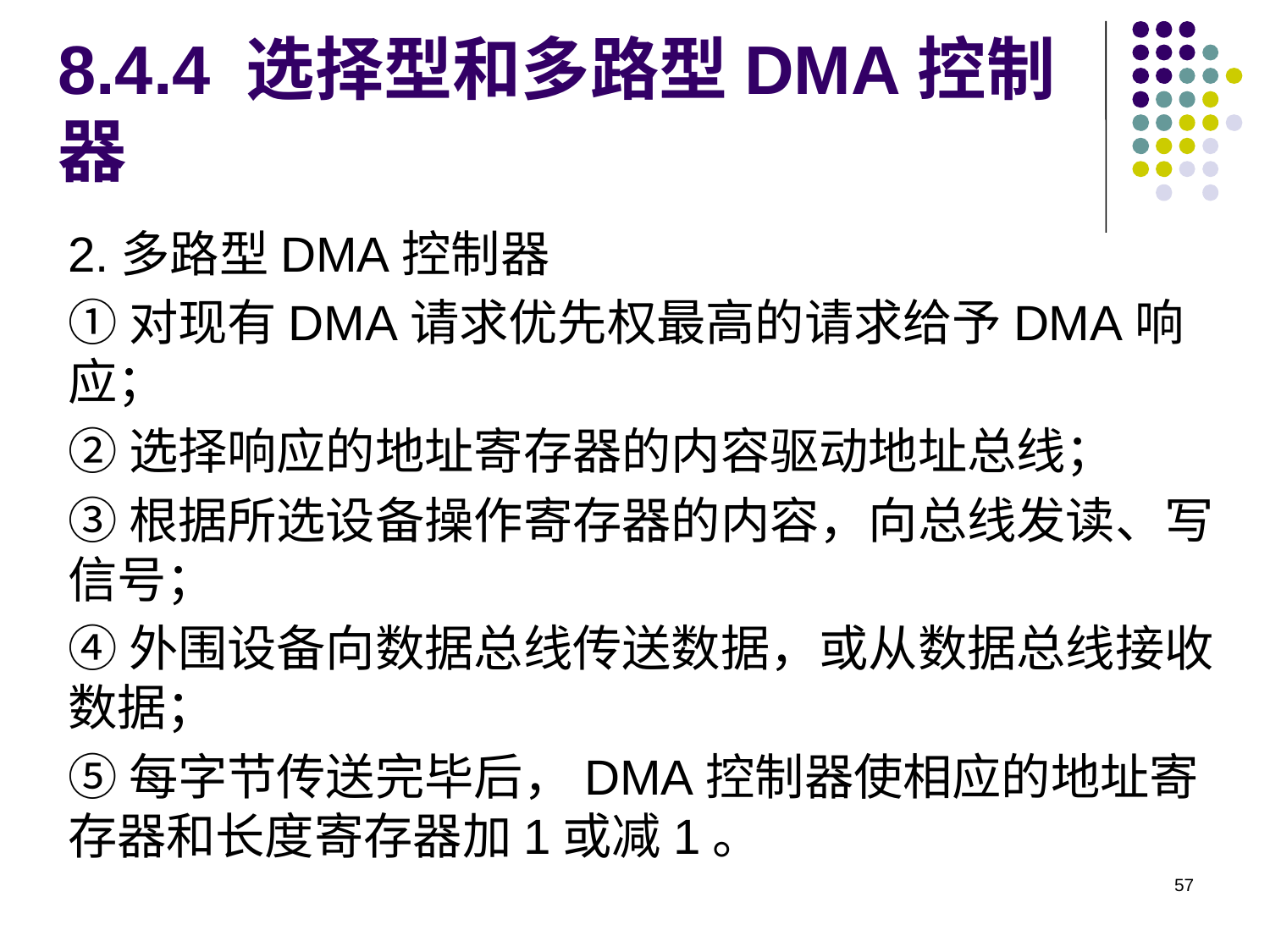

# 8.4.4 选择型和多路型DMA控制器
2.多路型DMA控制器
①对现有DMA请求优先权最高的请求给予DMA响应；
②选择响应的地址寄存器的内容驱动地址总线；
③根据所选设备操作寄存器的内容，向总线发读、写信号；
④外围设备向数据总线传送数据，或从数据总线接收数据；
⑤每字节传送完毕后，DMA控制器使相应的地址寄存器和长度寄存器加1或减1。
57